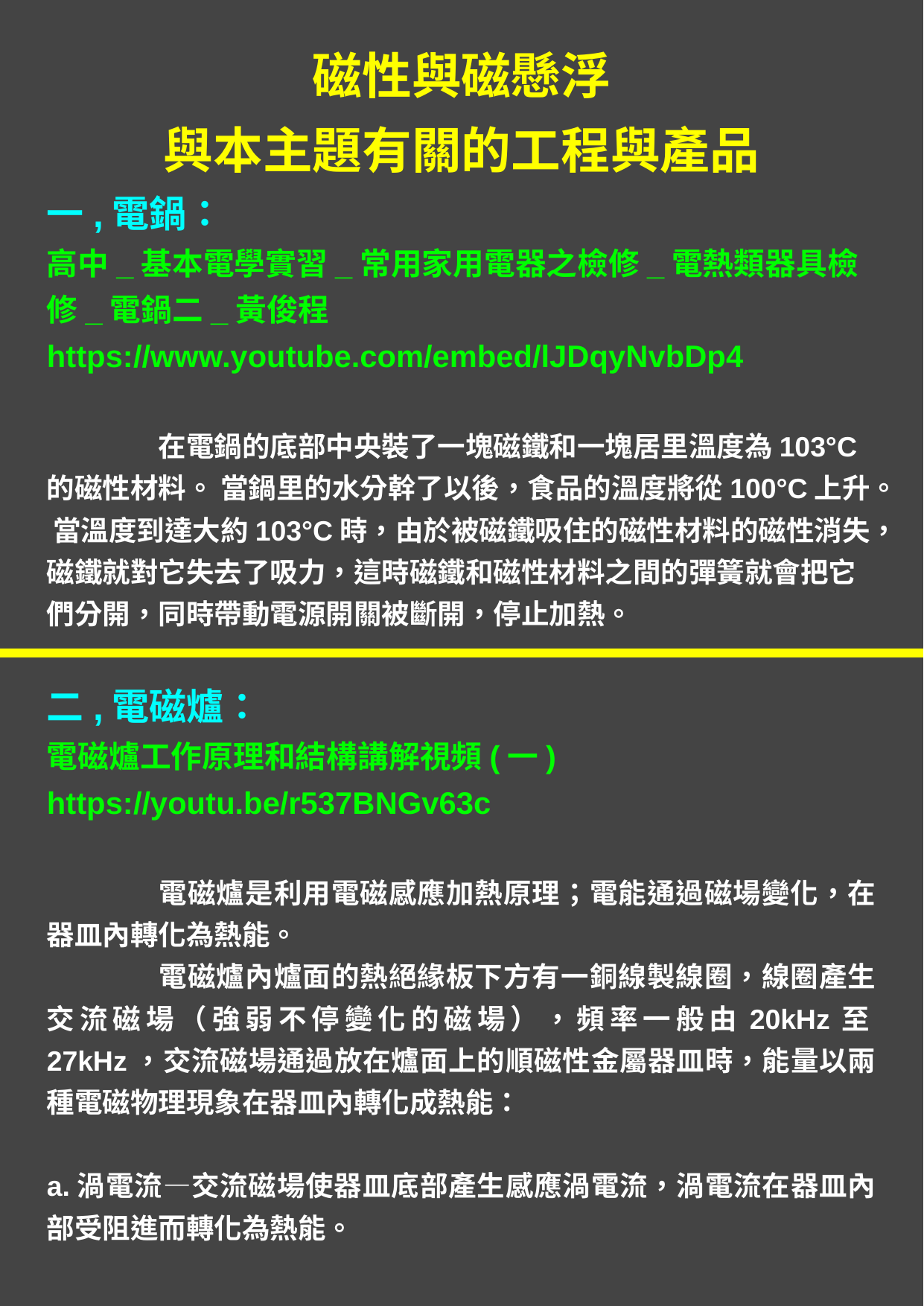

磁性與磁懸浮
與本主題有關的工程與產品
一,電鍋：
高中_基本電學實習_常用家用電器之檢修_電熱類器具檢修_電鍋二_黃俊程
https://www.youtube.com/embed/lJDqyNvbDp4

	在電鍋的底部中央裝了一塊磁鐵和一塊居里溫度為103°C的磁性材料。 當鍋里的水分幹了以後，食品的溫度將從100°C上升。 當溫度到達大約103°C時，由於被磁鐵吸住的磁性材料的磁性消失，磁鐵就對它失去了吸力，這時磁鐵和磁性材料之間的彈簧就會把它們分開，同時帶動電源開關被斷開，停止加熱。

二,電磁爐：
電磁爐工作原理和結構講解視頻(一)
https://youtu.be/r537BNGv63c

	電磁爐是利用電磁感應加熱原理；電能通過磁場變化，在器皿內轉化為熱能。
	電磁爐內爐面的熱絕緣板下方有一銅線製線圈，線圈產生交流磁場（強弱不停變化的磁場），頻率一般由20kHz至27kHz，交流磁場通過放在爐面上的順磁性金屬器皿時，能量以兩種電磁物理現象在器皿內轉化成熱能：

a.渦電流—交流磁場使器皿底部產生感應渦電流，渦電流在器皿內部受阻進而轉化為熱能。